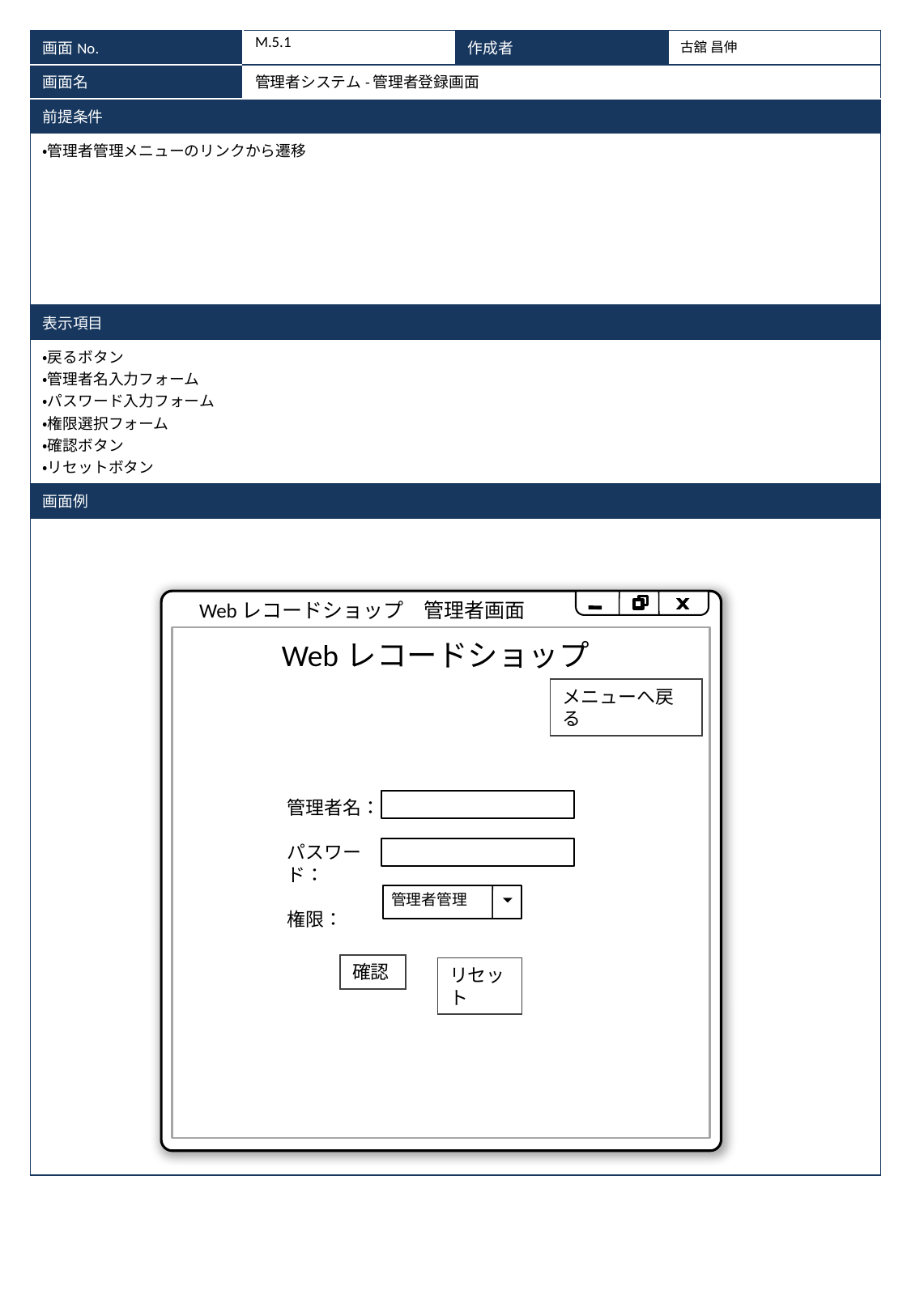

| 画面No. | M.5.1 | 作成者 | 古舘 昌伸 |
| --- | --- | --- | --- |
| 画面名 | 管理者システム-管理者登録画面 |  |  |
| 前提条件 |  |  |  |
| ・管理者管理メニューのリンクから遷移 |  |  |  |
| 表示項目 |  |  |  |
| ・戻るボタン ・管理者名入力フォーム ・パスワード入力フォーム ・権限選択フォーム ・確認ボタン ・リセットボタン |  |  |  |
| 画面例 |  |  |  |
|  |  |  |  |

Webレコードショップ　管理者画面

Webレコードショップ
メニューへ戻る
管理者名：

パスワード：

権限：

管理者管理

確認
リセット